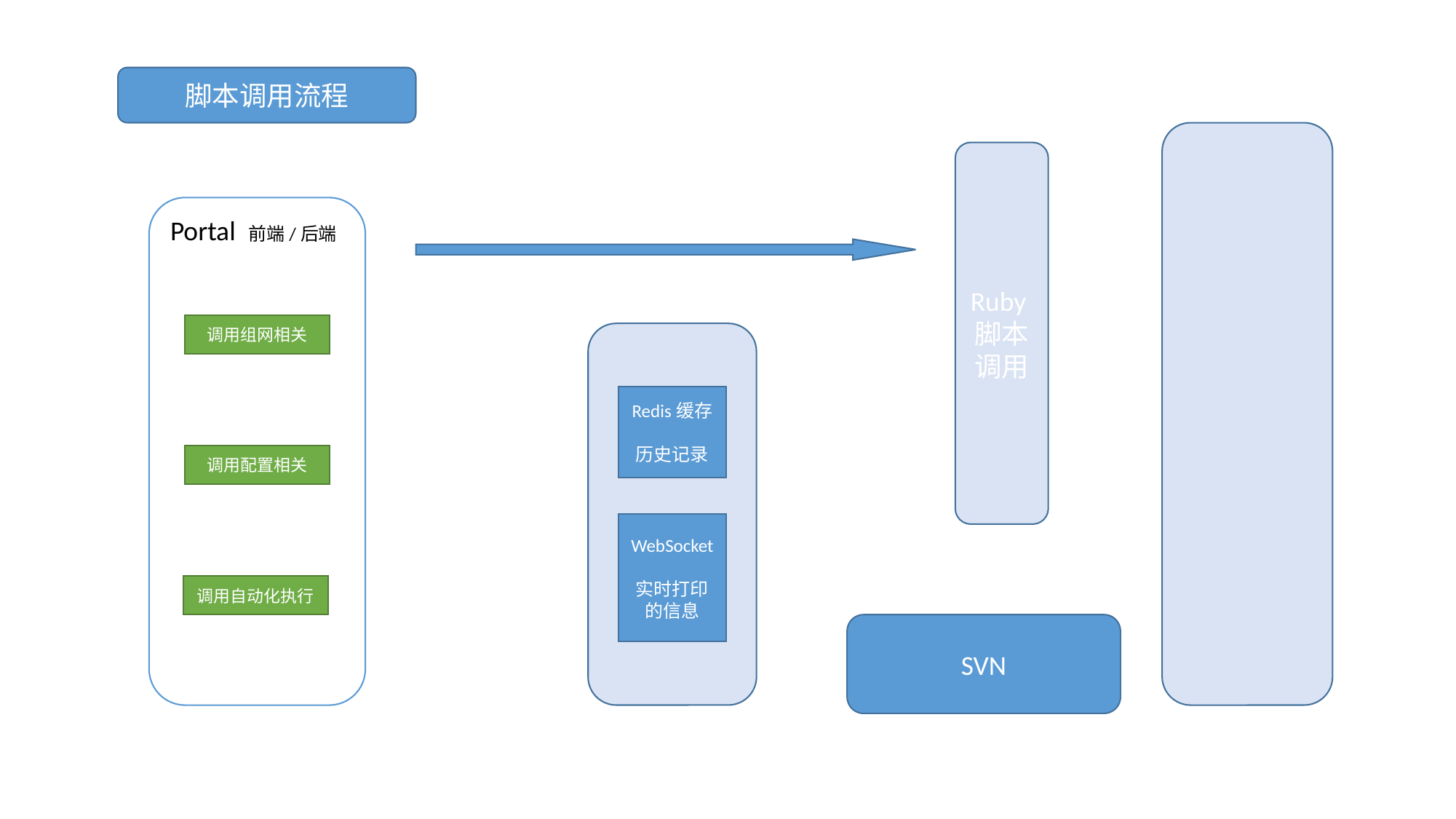

脚本调用流程

Ruby脚本调用
Portal 前端/后端

调用组网相关

Redis缓存

历史记录
调用配置相关
WebSocket

实时打印的信息
调用自动化执行
SVN